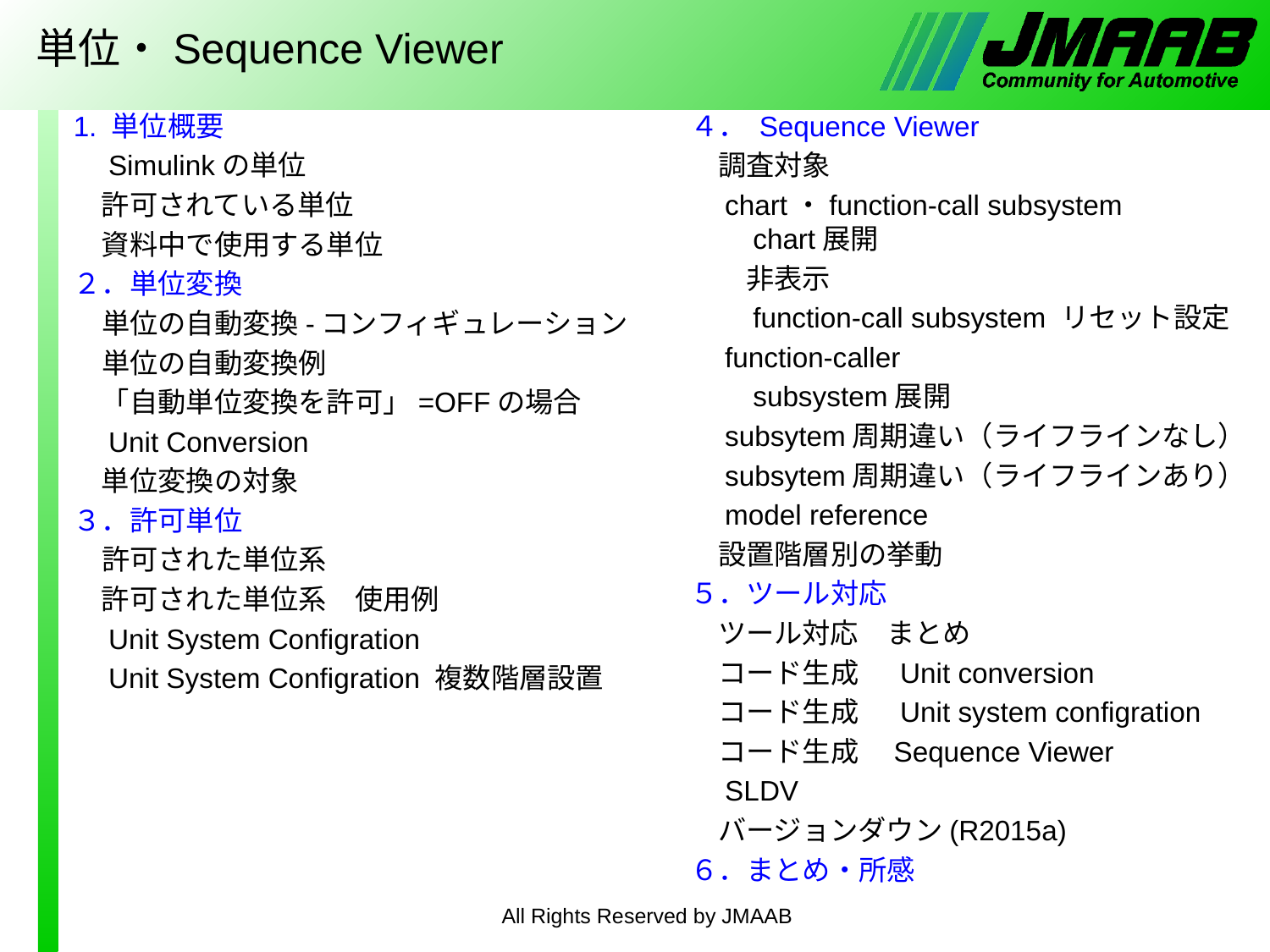

# 単位・Sequence Viewer
1. 単位概要
　Simulinkの単位
　許可されている単位
　資料中で使用する単位
２．単位変換
　単位の自動変換-コンフィギュレーション
　単位の自動変換例
　「自動単位変換を許可」=OFFの場合
　Unit Conversion
　単位変換の対象
３．許可単位
　許可された単位系
　許可された単位系　使用例
　Unit System Configration
　Unit System Configration 複数階層設置
４． Sequence Viewer
　調査対象
　chart・function-call subsystem
　　chart展開
　　非表示
　　function-call subsystem リセット設定
　function-caller
　　subsystem展開
　subsytem周期違い（ライフラインなし）
　subsytem周期違い（ライフラインあり）
　model reference
　設置階層別の挙動
５．ツール対応
　ツール対応　まとめ
　コード生成　 Unit conversion
　コード生成　 Unit system configration
　コード生成　Sequence Viewer
　SLDV
　バージョンダウン(R2015a)
６．まとめ・所感